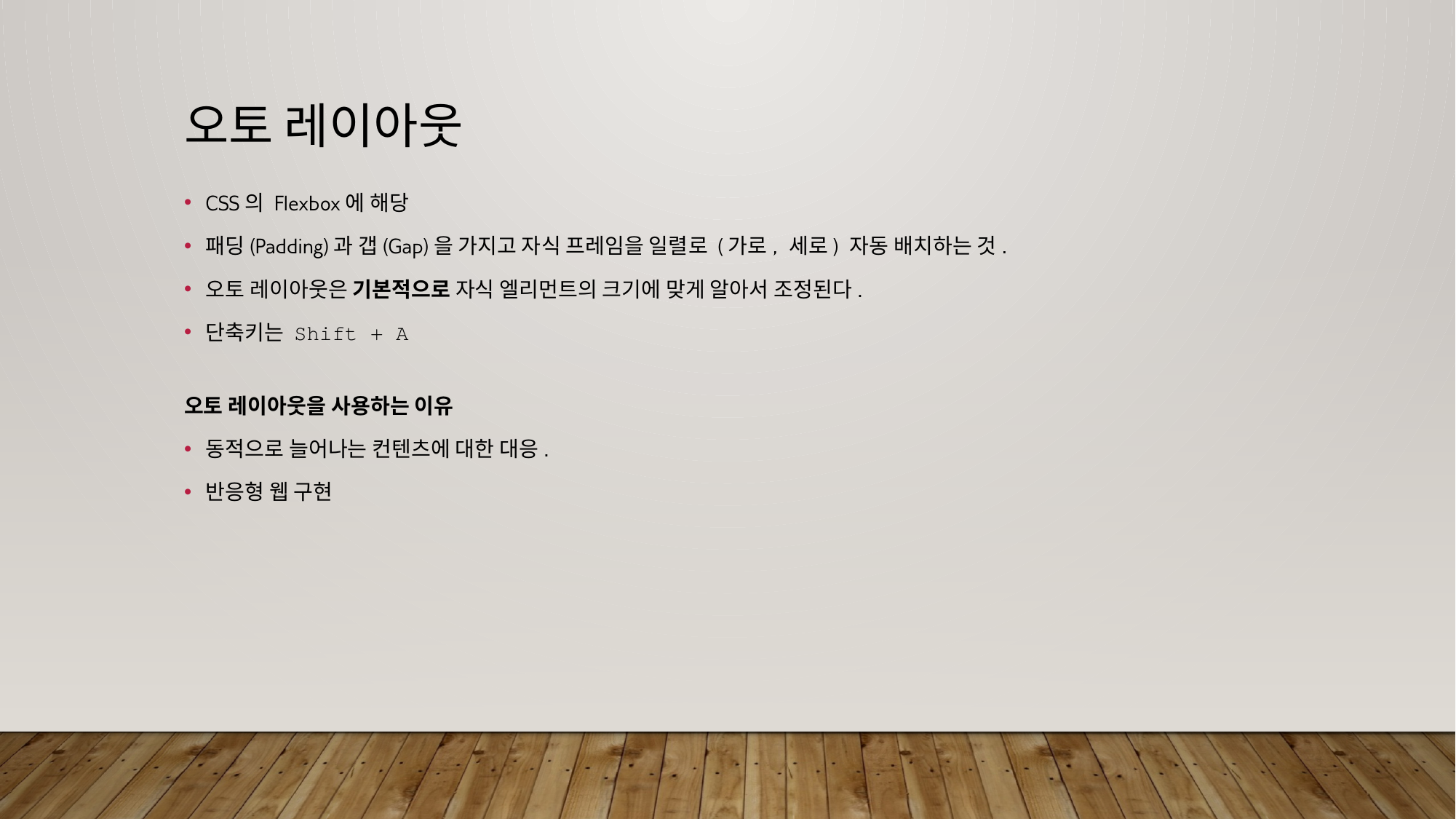

# 오토 레이아웃
CSS의 Flexbox에 해당
패딩(Padding)과 갭(Gap)을 가지고 자식 프레임을 일렬로 (가로, 세로) 자동 배치하는 것.
오토 레이아웃은 기본적으로 자식 엘리먼트의 크기에 맞게 알아서 조정된다.
단축키는 Shift + A
오토 레이아웃을 사용하는 이유
동적으로 늘어나는 컨텐츠에 대한 대응.
반응형 웹 구현